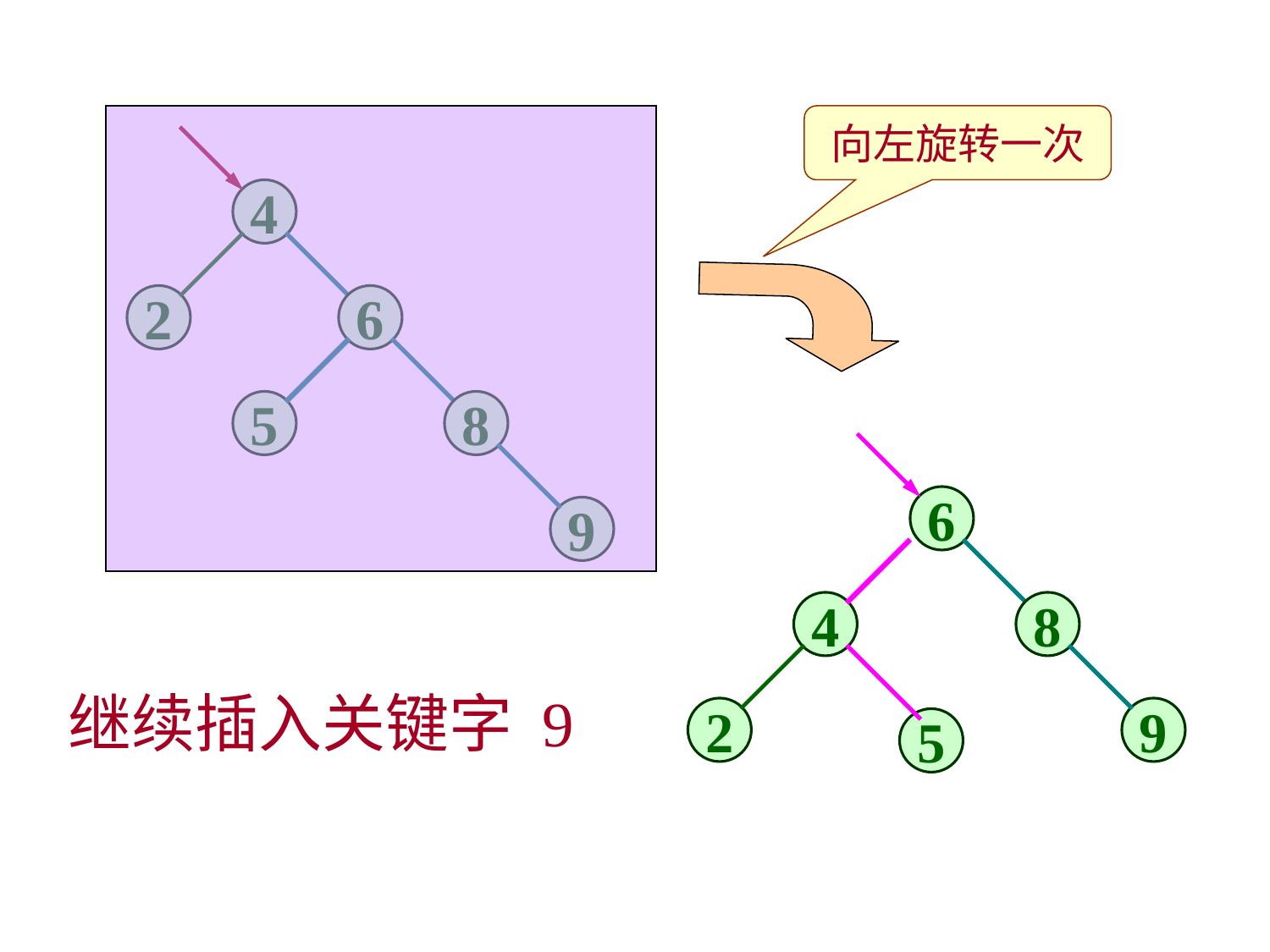

向左旋转一次

4

2
6

5
8

6

8

9
9

4

2

继续插入关键字 9
5